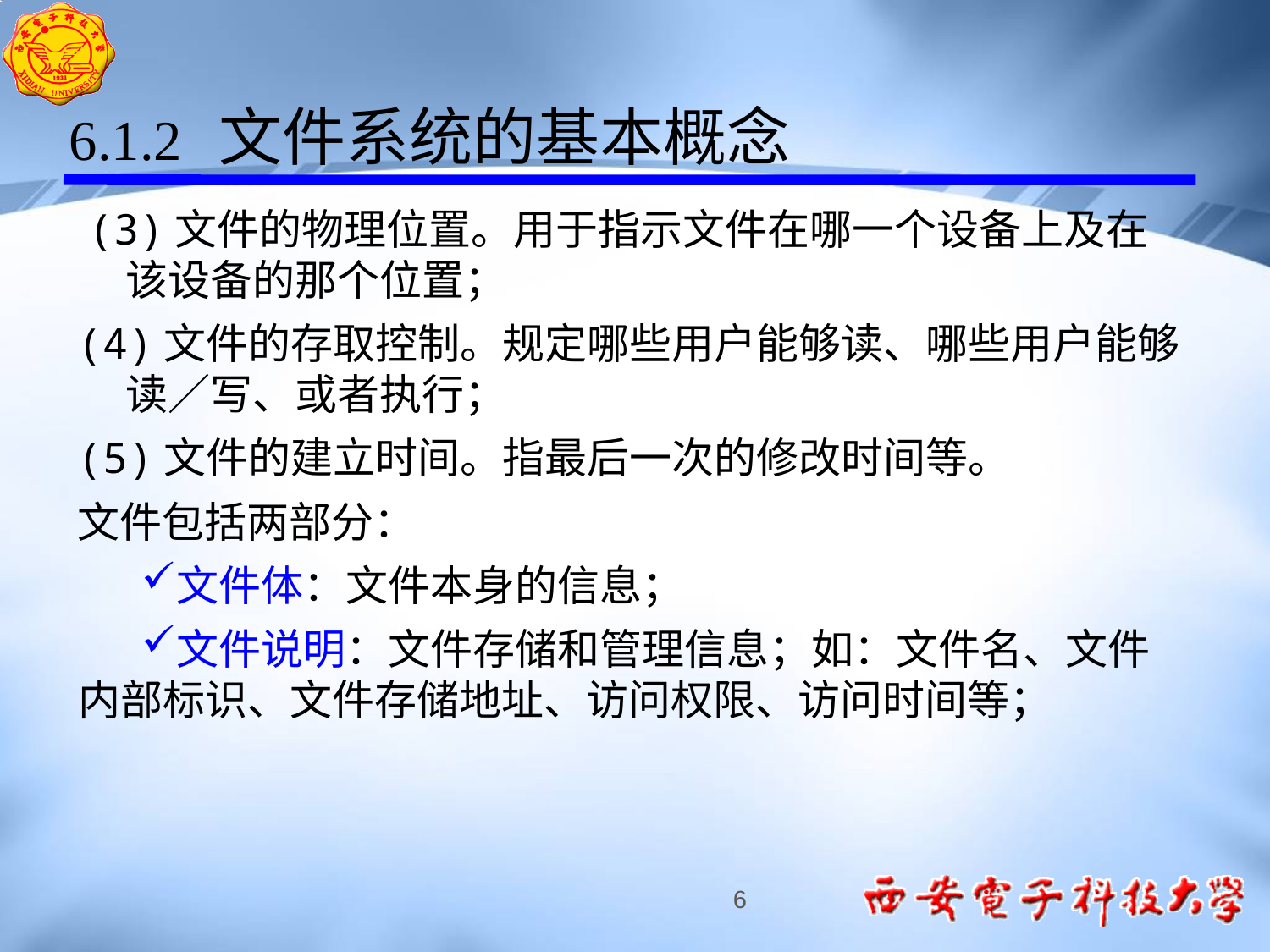

6.1.2 文件系统的基本概念
 (3)文件的物理位置。用于指示文件在哪一个设备上及在该设备的那个位置；
(4)文件的存取控制。规定哪些用户能够读、哪些用户能够读／写、或者执行；
(5)文件的建立时间。指最后一次的修改时间等。
文件包括两部分：
文件体：文件本身的信息；
文件说明：文件存储和管理信息；如：文件名、文件内部标识、文件存储地址、访问权限、访问时间等；
6